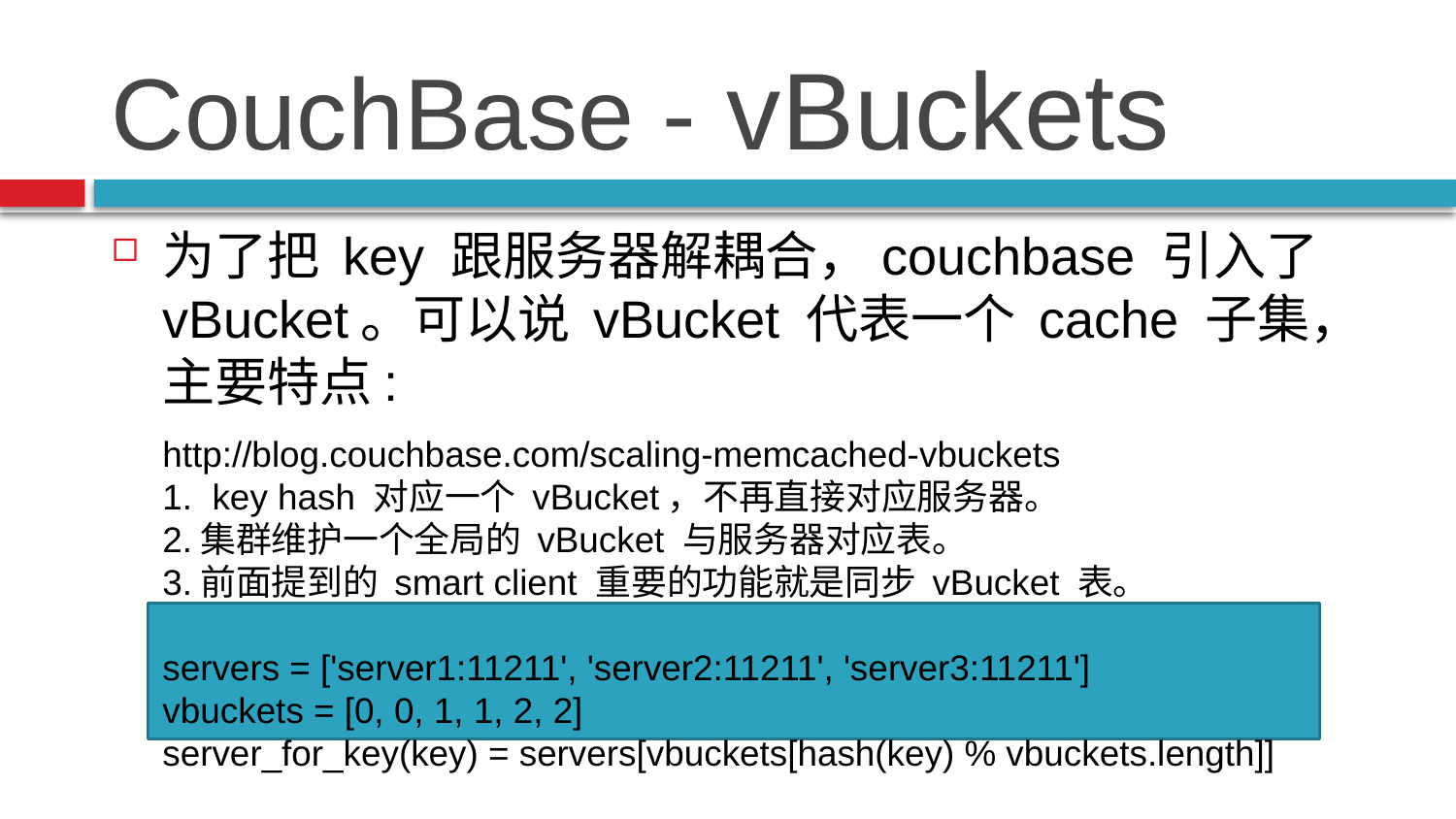

# CouchBase - vBuckets
为了把 key 跟服务器解耦合，couchbase 引入了 vBucket。可以说 vBucket 代表一个 cache 子集，主要特点:
http://blog.couchbase.com/scaling-memcached-vbuckets
1.  key hash 对应一个 vBucket，不再直接对应服务器。
2.集群维护一个全局的 vBucket 与服务器对应表。
3.前面提到的 smart client 重要的功能就是同步 vBucket 表。
servers = ['server1:11211', 'server2:11211', 'server3:11211']
vbuckets = [0, 0, 1, 1, 2, 2]
server_for_key(key) = servers[vbuckets[hash(key) % vbuckets.length]]